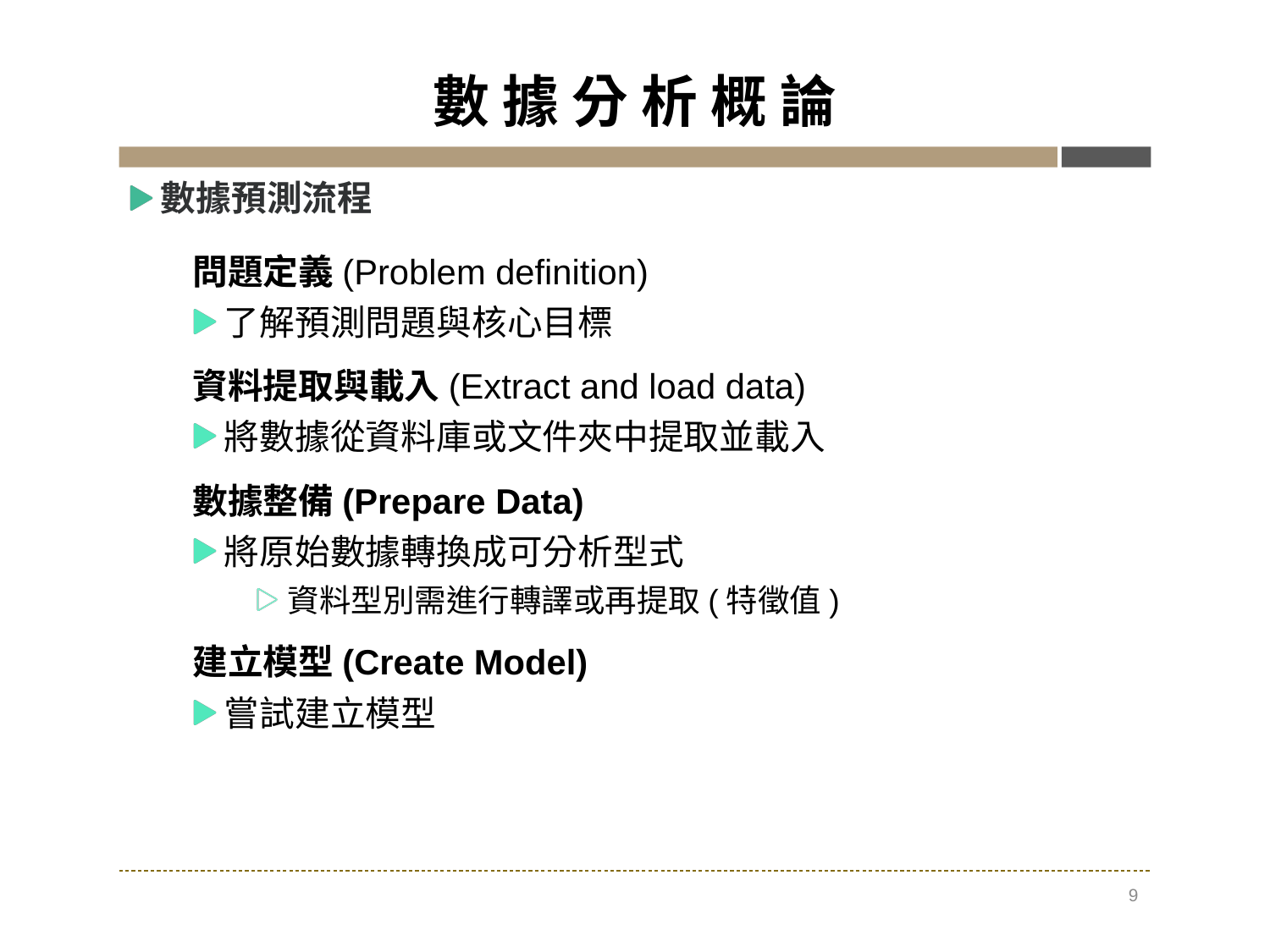

# 數 據 分 析 概 論
數據預測流程
問題定義(Problem definition)
了解預測問題與核心目標
資料提取與載入(Extract and load data)
將數據從資料庫或文件夾中提取並載入
數據整備(Prepare Data)
將原始數據轉換成可分析型式
資料型別需進行轉譯或再提取(特徵值)
建立模型(Create Model)
嘗試建立模型
9